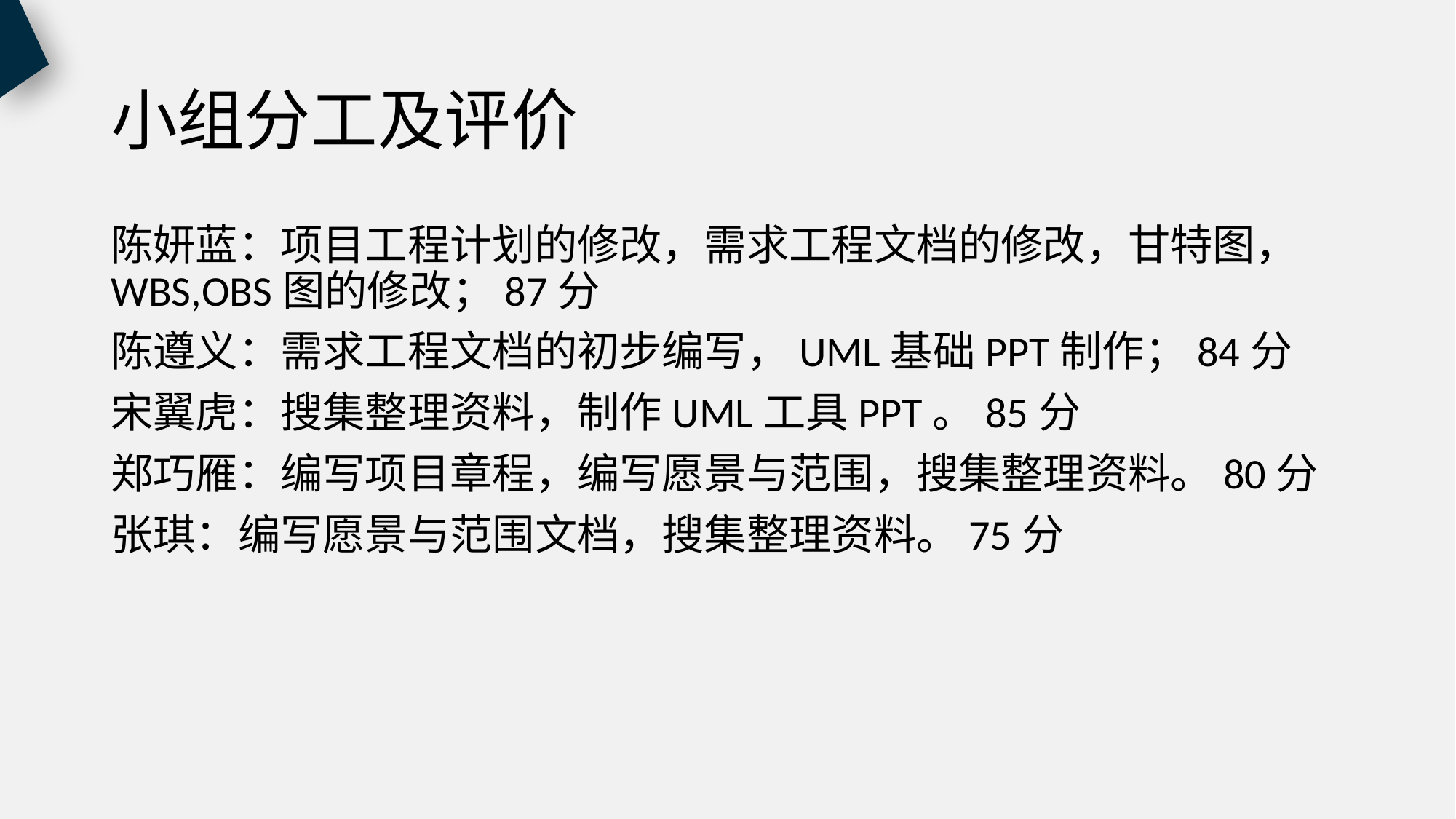

# 小组分工及评价
陈妍蓝：项目工程计划的修改，需求工程文档的修改，甘特图，WBS,OBS图的修改；87分
陈遵义：需求工程文档的初步编写，UML基础PPT制作；84分
宋翼虎：搜集整理资料，制作UML工具PPT。85分
郑巧雁：编写项目章程，编写愿景与范围，搜集整理资料。80分
张琪：编写愿景与范围文档，搜集整理资料。75分